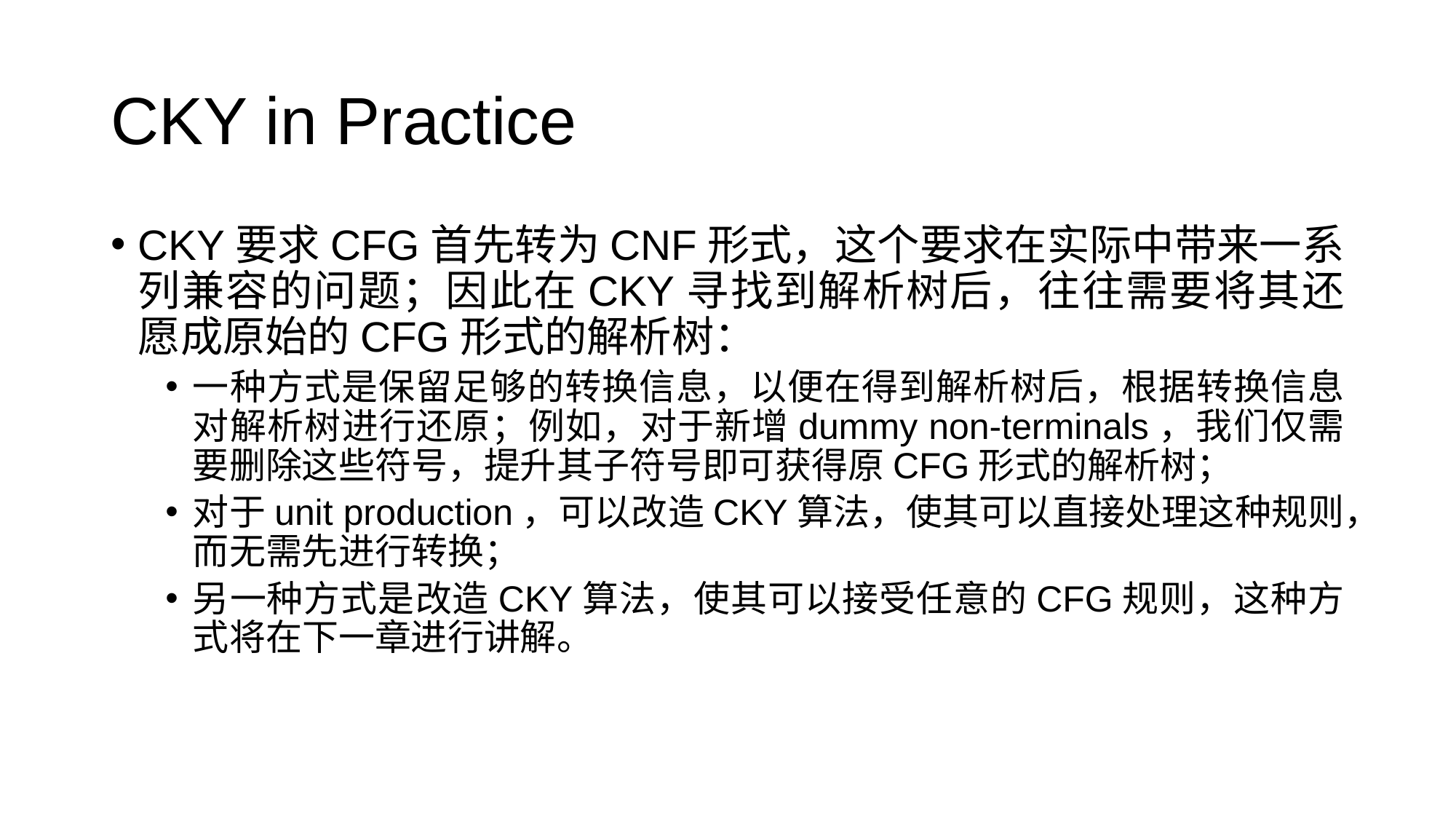

# CKY in Practice
CKY要求CFG首先转为CNF形式，这个要求在实际中带来一系列兼容的问题；因此在CKY寻找到解析树后，往往需要将其还愿成原始的CFG形式的解析树：
一种方式是保留足够的转换信息，以便在得到解析树后，根据转换信息对解析树进行还原；例如，对于新增dummy non-terminals，我们仅需要删除这些符号，提升其子符号即可获得原CFG形式的解析树；
对于unit production，可以改造CKY算法，使其可以直接处理这种规则，而无需先进行转换；
另一种方式是改造CKY算法，使其可以接受任意的CFG规则，这种方式将在下一章进行讲解。